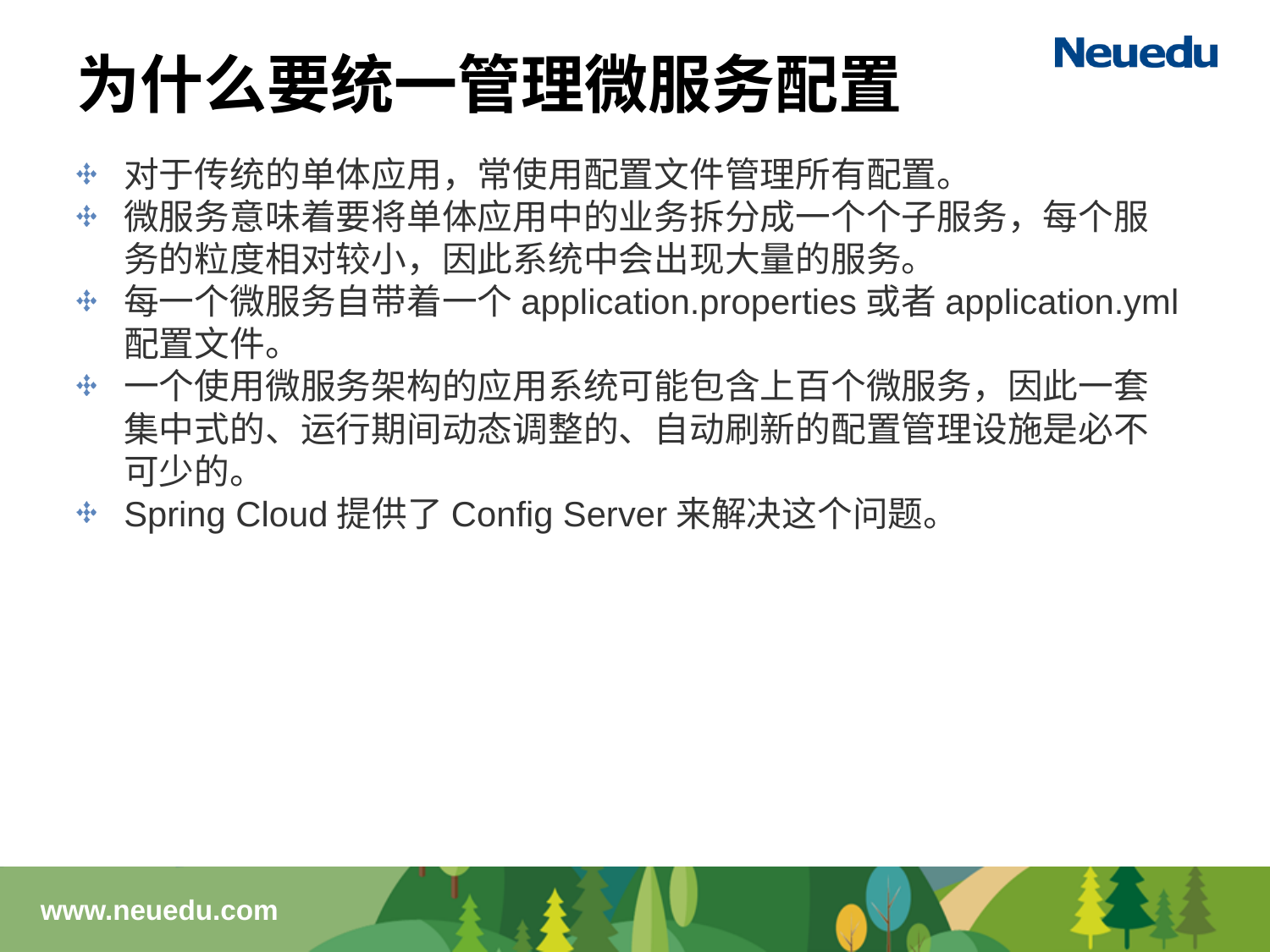

# 为什么要统一管理微服务配置
对于传统的单体应用，常使用配置文件管理所有配置。
微服务意味着要将单体应用中的业务拆分成一个个子服务，每个服务的粒度相对较小，因此系统中会出现大量的服务。
每一个微服务自带着一个application.properties或者application.yml配置文件。
一个使用微服务架构的应用系统可能包含上百个微服务，因此一套集中式的、运行期间动态调整的、自动刷新的配置管理设施是必不可少的。
Spring Cloud提供了Config Server来解决这个问题。